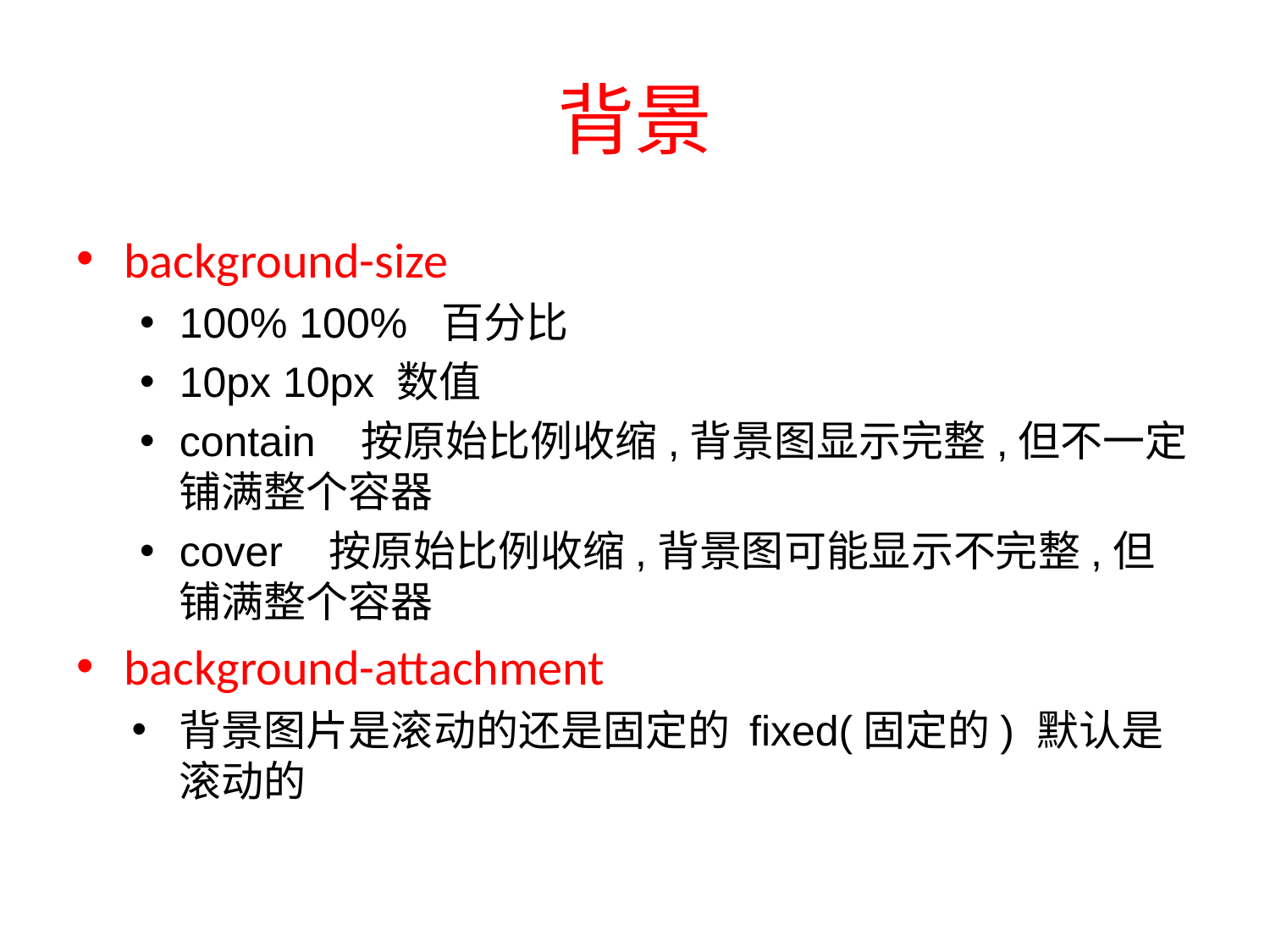

# 背景
background-size
100% 100%  百分比
10px 10px 数值
contain   按原始比例收缩,背景图显示完整,但不一定铺满整个容器
cover   按原始比例收缩,背景图可能显示不完整,但铺满整个容器
background-attachment
背景图片是滚动的还是固定的 fixed(固定的) 默认是滚动的